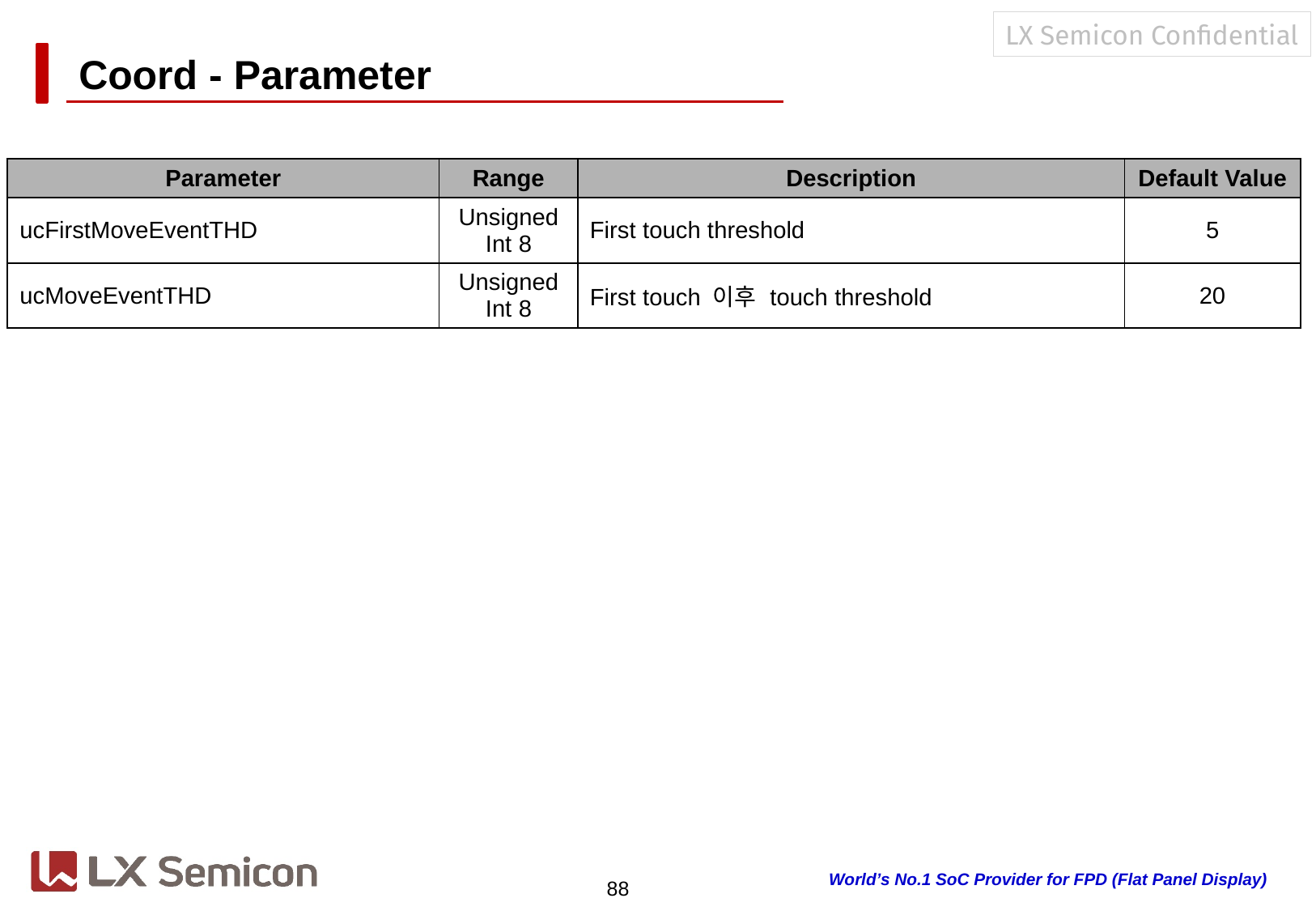

# Coord - Parameter
| Parameter | Range | Description | Default Value |
| --- | --- | --- | --- |
| ucFirstMoveEventTHD | Unsigned Int 8 | First touch threshold | 5 |
| ucMoveEventTHD | Unsigned Int 8 | First touch 이후 touch threshold | 20 |